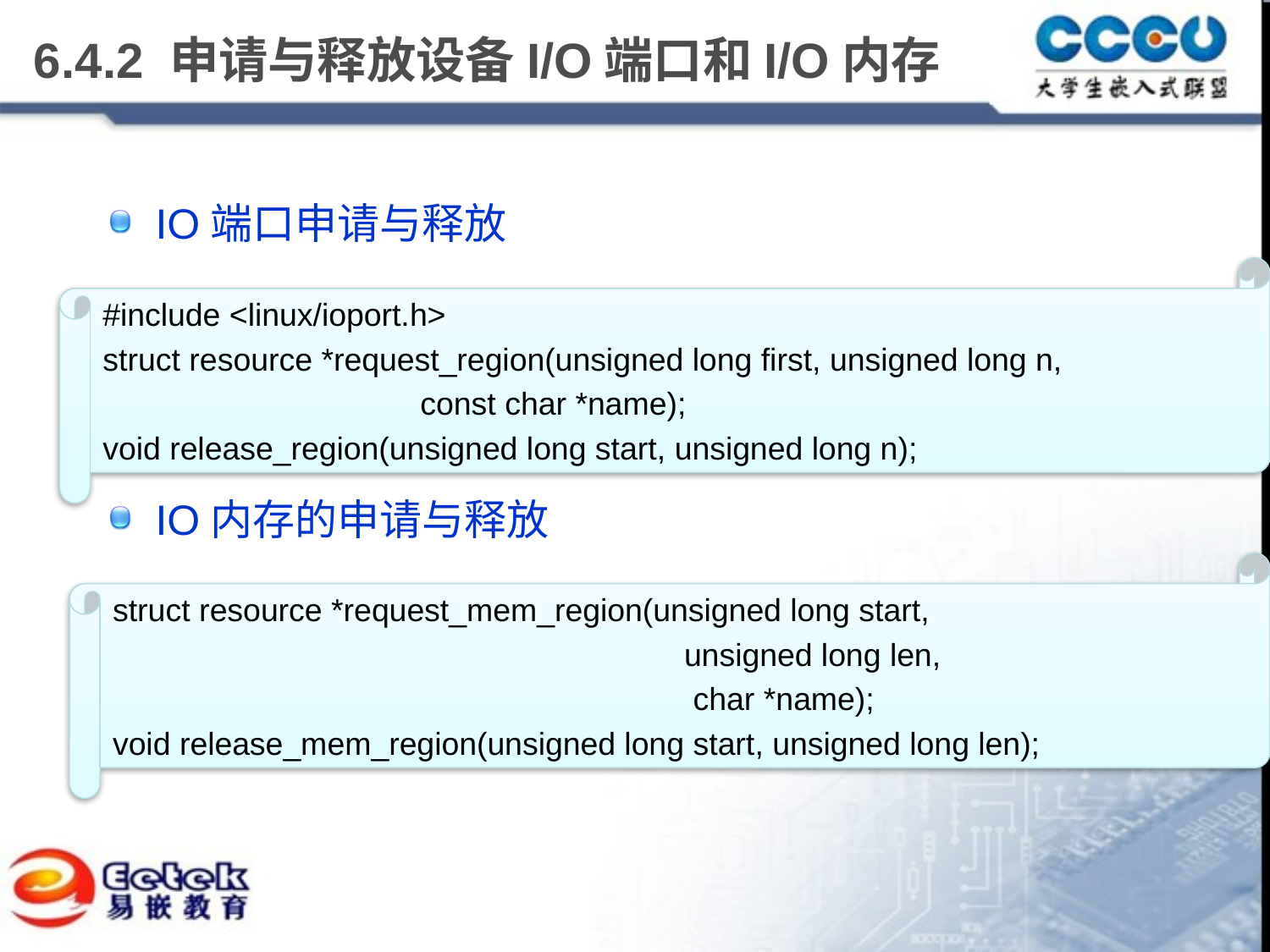

# 6.4.2 申请与释放设备I/O端口和I/O内存
IO端口申请与释放

IO内存的申请与释放
#include <linux/ioport.h>
struct resource *request_region(unsigned long first, unsigned long n,
                                	const char *name);
void release_region(unsigned long start, unsigned long n);
struct resource *request_mem_region(unsigned long start,
					unsigned long len,
					 char *name);
void release_mem_region(unsigned long start, unsigned long len);